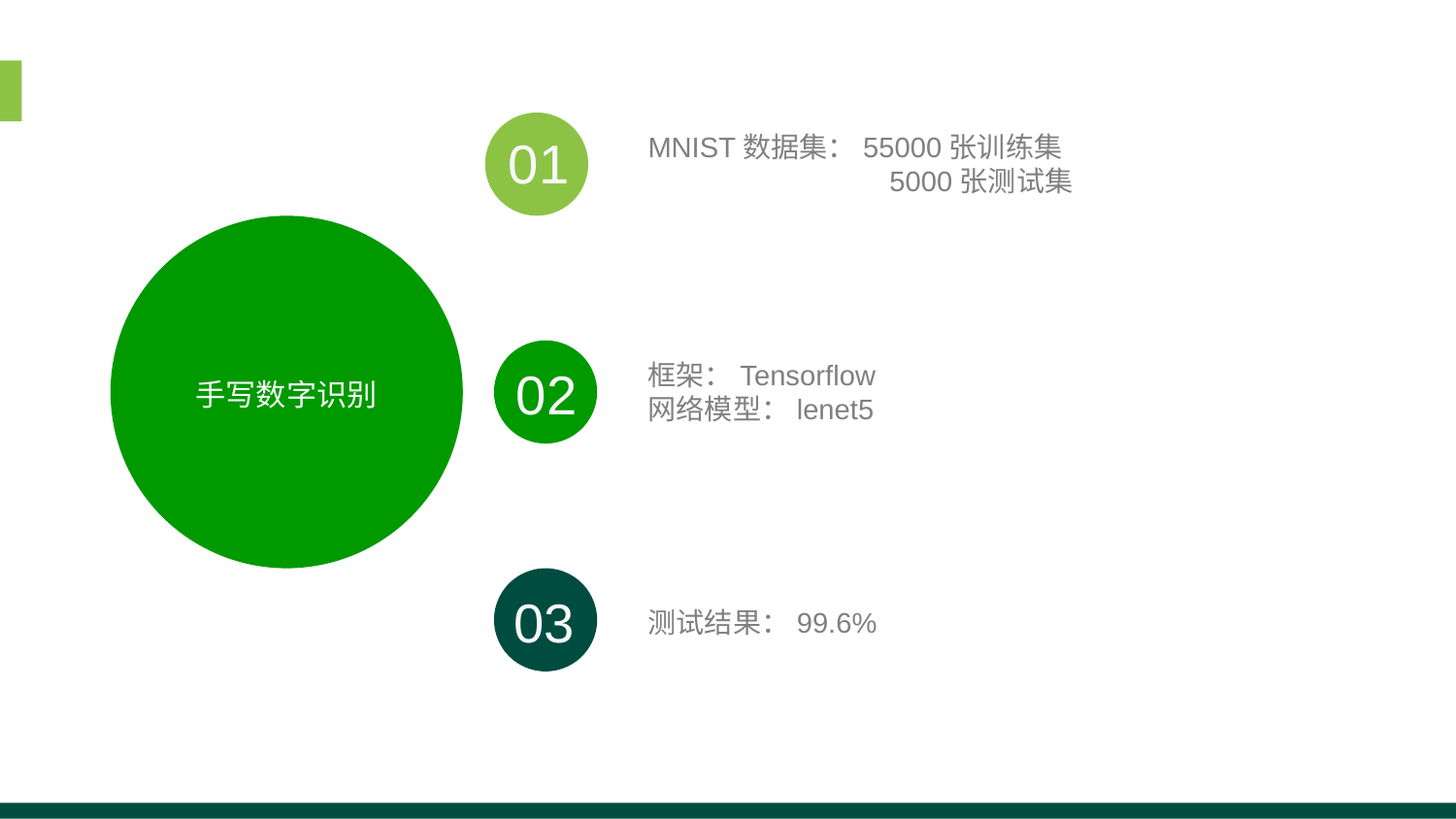

01
MNIST数据集：55000张训练集
	            5000张测试集

02
框架：Tensorflow
网络模型：lenet5
手写数字识别

03
测试结果：99.6%